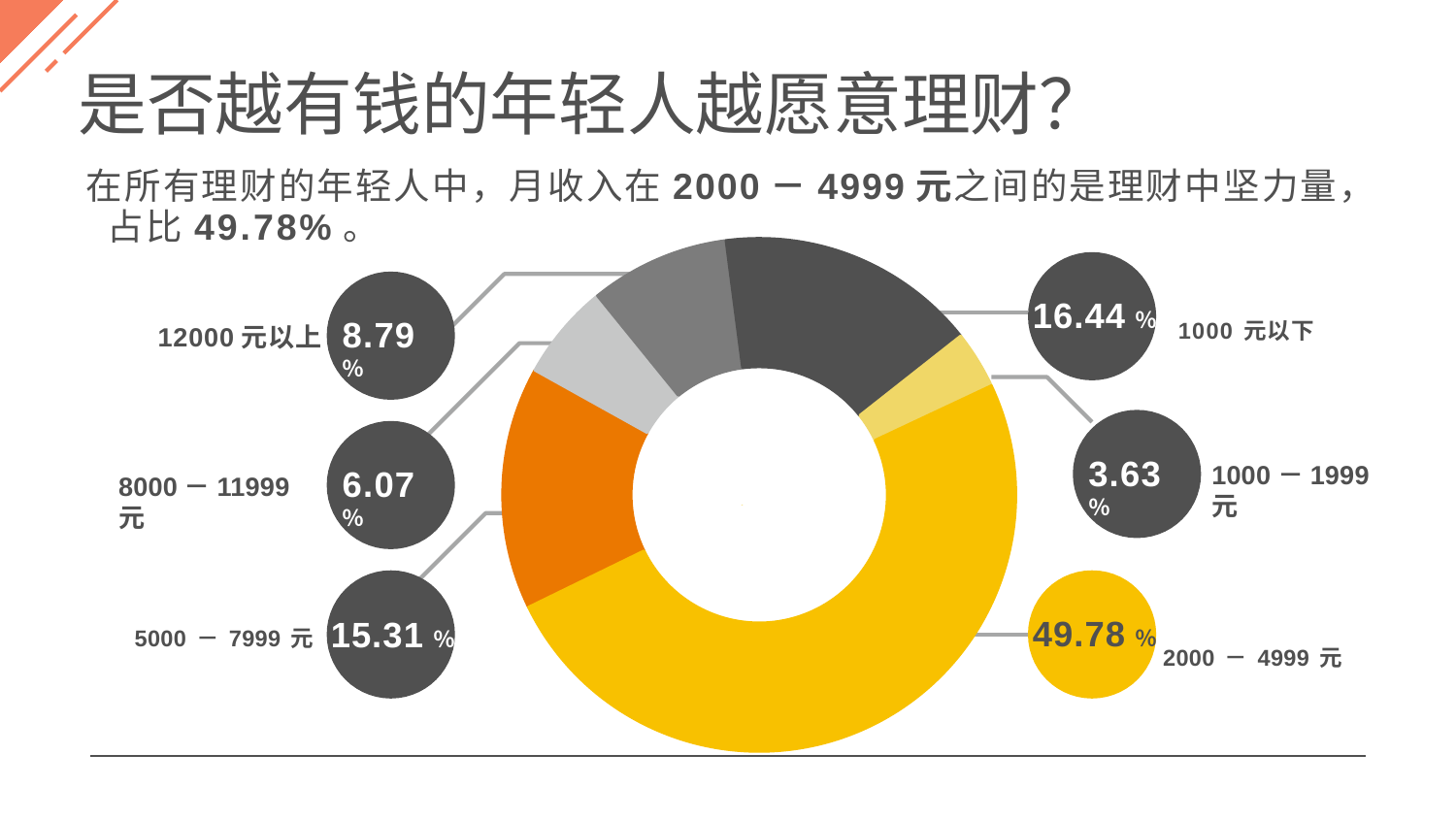

# 是否越有钱的年轻人越愿意理财？
在所有理财的年轻人中，月收入在2000－4999元之间的是理财中坚力量，  占比49.78%。

### Chart

| Category | 销售额 |
|---|---|
| 第一季度 | 15.31 |
| 第二季度 | 6.07 |
| 第三季度 | 8.79 |
| 第四季度 | 16.44 |
| 21 | 3.63 |
| 12 | 49.78 |
16.44％

8.79％

1000元以下

12000元以上

3.63％

6.07％
1000－1999元
8000－11999元

15.31％

49.78％
5000－7999元
2000－4999元